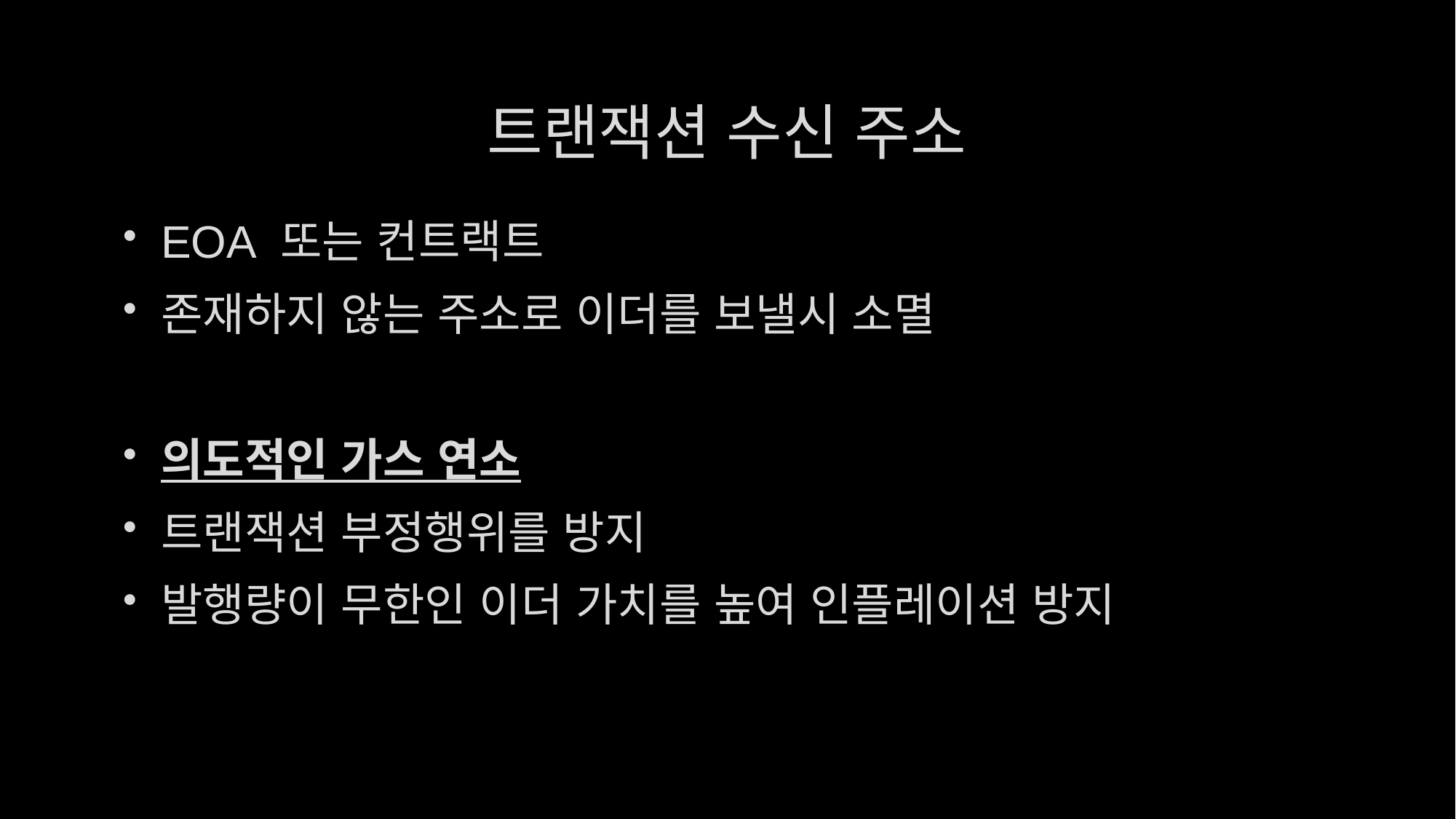

# 트랜잭션 수신 주소
EOA 또는 컨트랙트
존재하지 않는 주소로 이더를 보낼시 소멸

의도적인 가스 연소
트랜잭션 부정행위를 방지
발행량이 무한인 이더 가치를 높여 인플레이션 방지